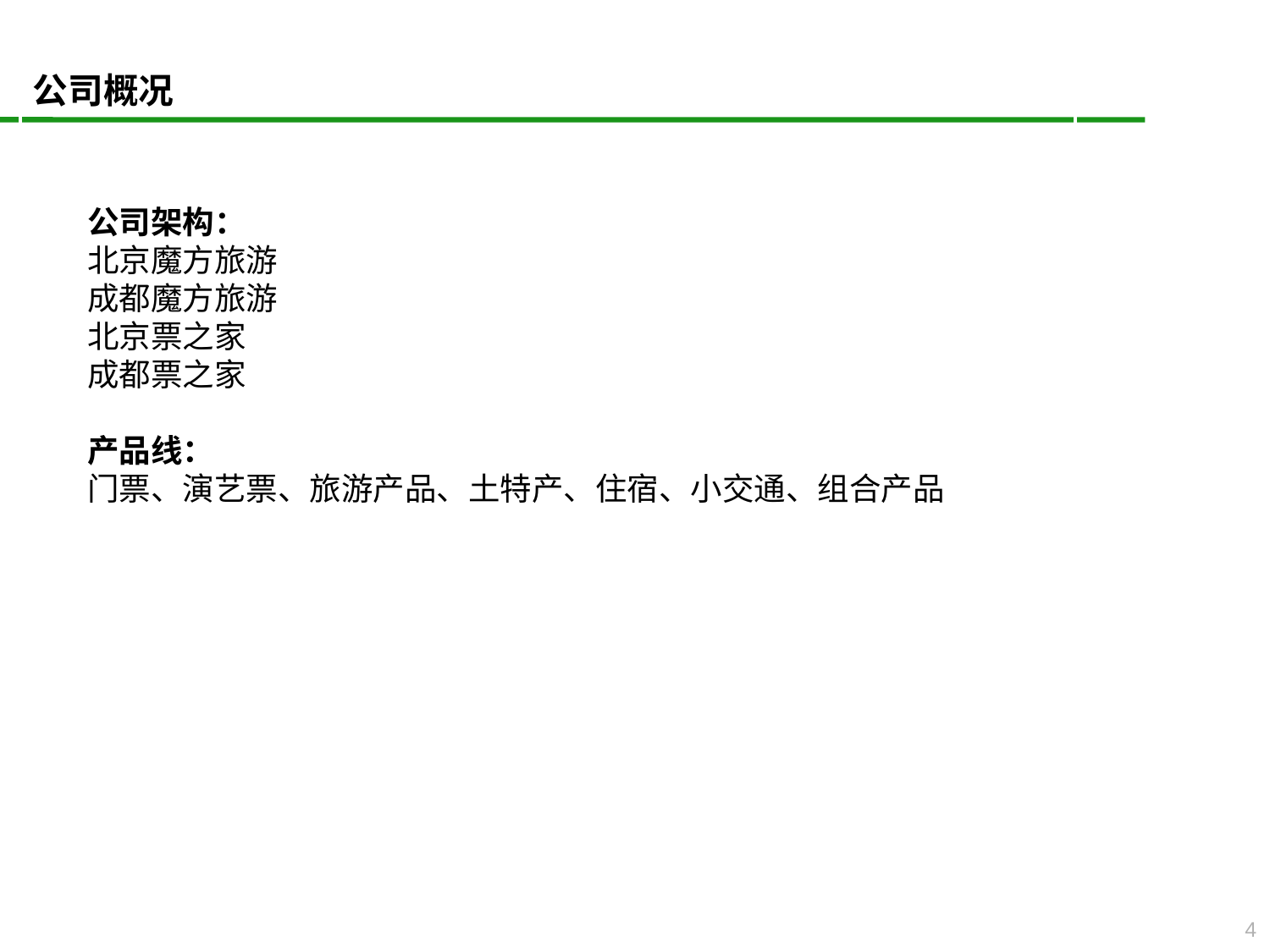

公司概况
公司架构：
北京魔方旅游
成都魔方旅游
北京票之家
成都票之家司

产品线：
门票、演艺票、旅游产品、土特产、住宿、小交通、组合产品
4